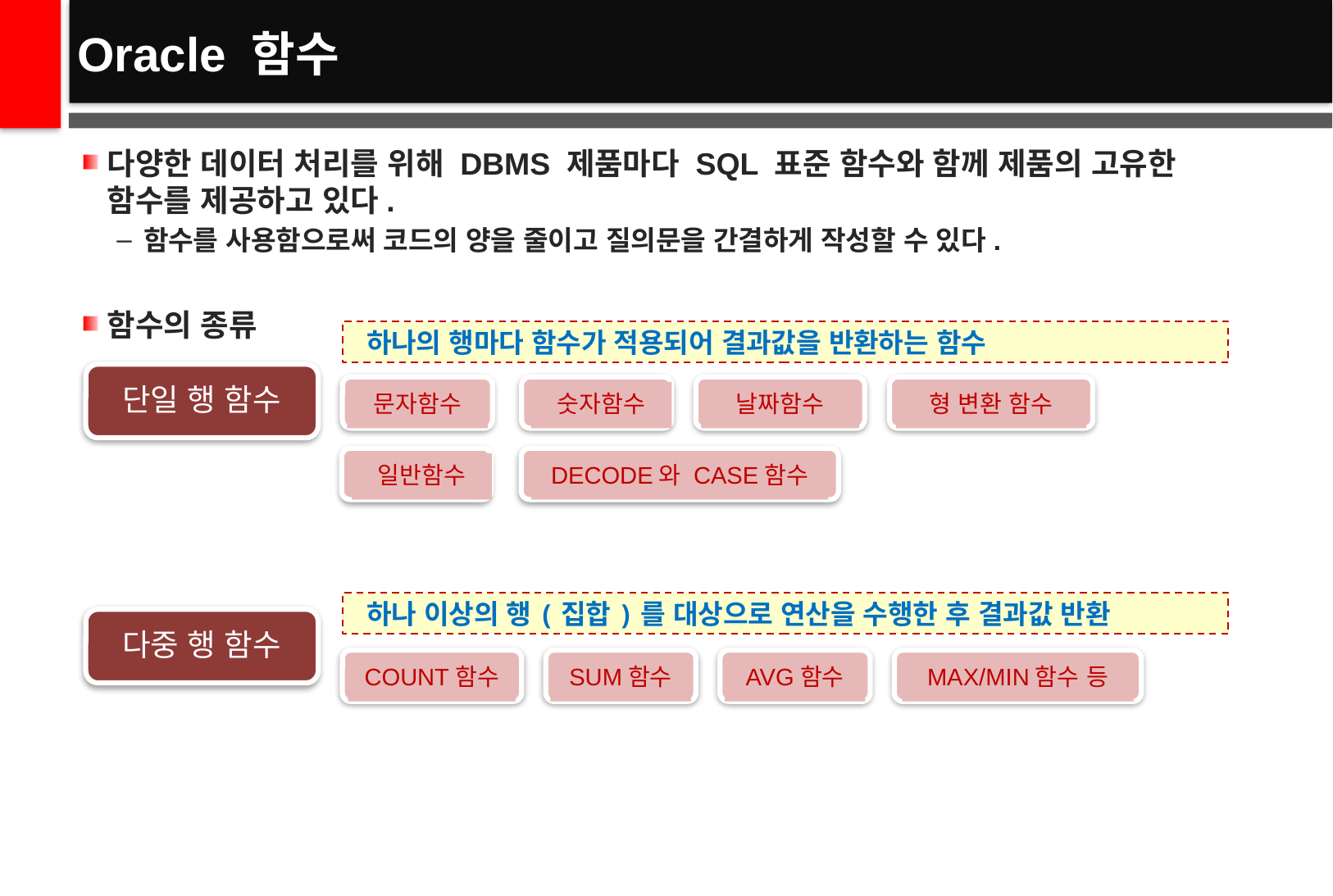

# Oracle 함수
다양한 데이터 처리를 위해 DBMS 제품마다 SQL 표준 함수와 함께 제품의 고유한 함수를 제공하고 있다.
함수를 사용함으로써 코드의 양을 줄이고 질의문을 간결하게 작성할 수 있다.

함수의 종류
하나의 행마다 함수가 적용되어 결과값을 반환하는 함수

단일 행 함수

문자함수

숫자함수

날짜함수

형 변환 함수

일반함수
DECODE와 CASE함수
하나 이상의 행(집합)를 대상으로 연산을 수행한 후 결과값 반환

다중 행 함수

COUNT함수

SUM함수

AVG함수

MAX/MIN함수 등